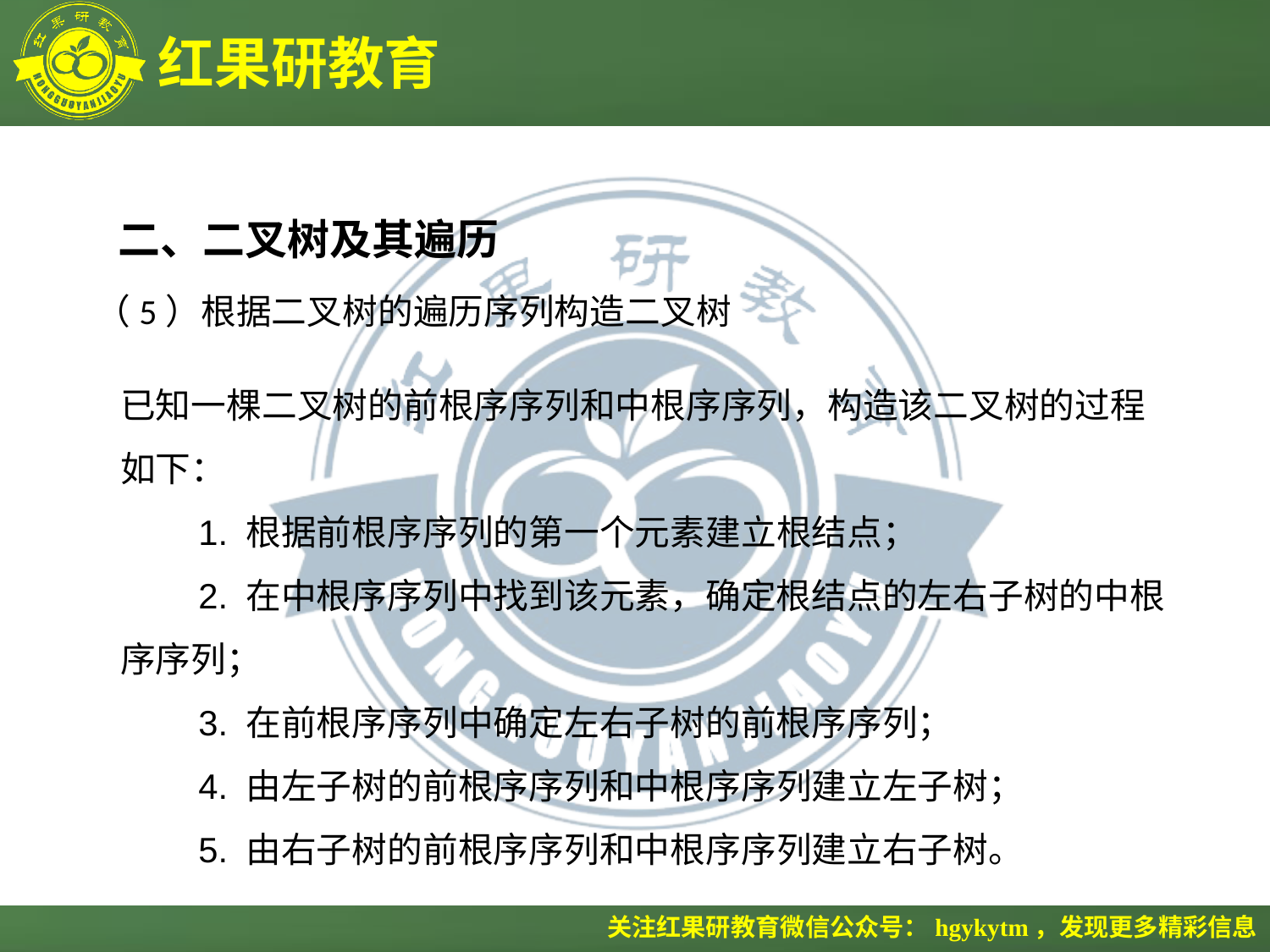

二、二叉树及其遍历
（5）根据二叉树的遍历序列构造二叉树
已知一棵二叉树的前根序序列和中根序序列，构造该二叉树的过程如下：
        1. 根据前根序序列的第一个元素建立根结点；
        2. 在中根序序列中找到该元素，确定根结点的左右子树的中根序序列；
        3. 在前根序序列中确定左右子树的前根序序列；
        4. 由左子树的前根序序列和中根序序列建立左子树；
        5. 由右子树的前根序序列和中根序序列建立右子树。